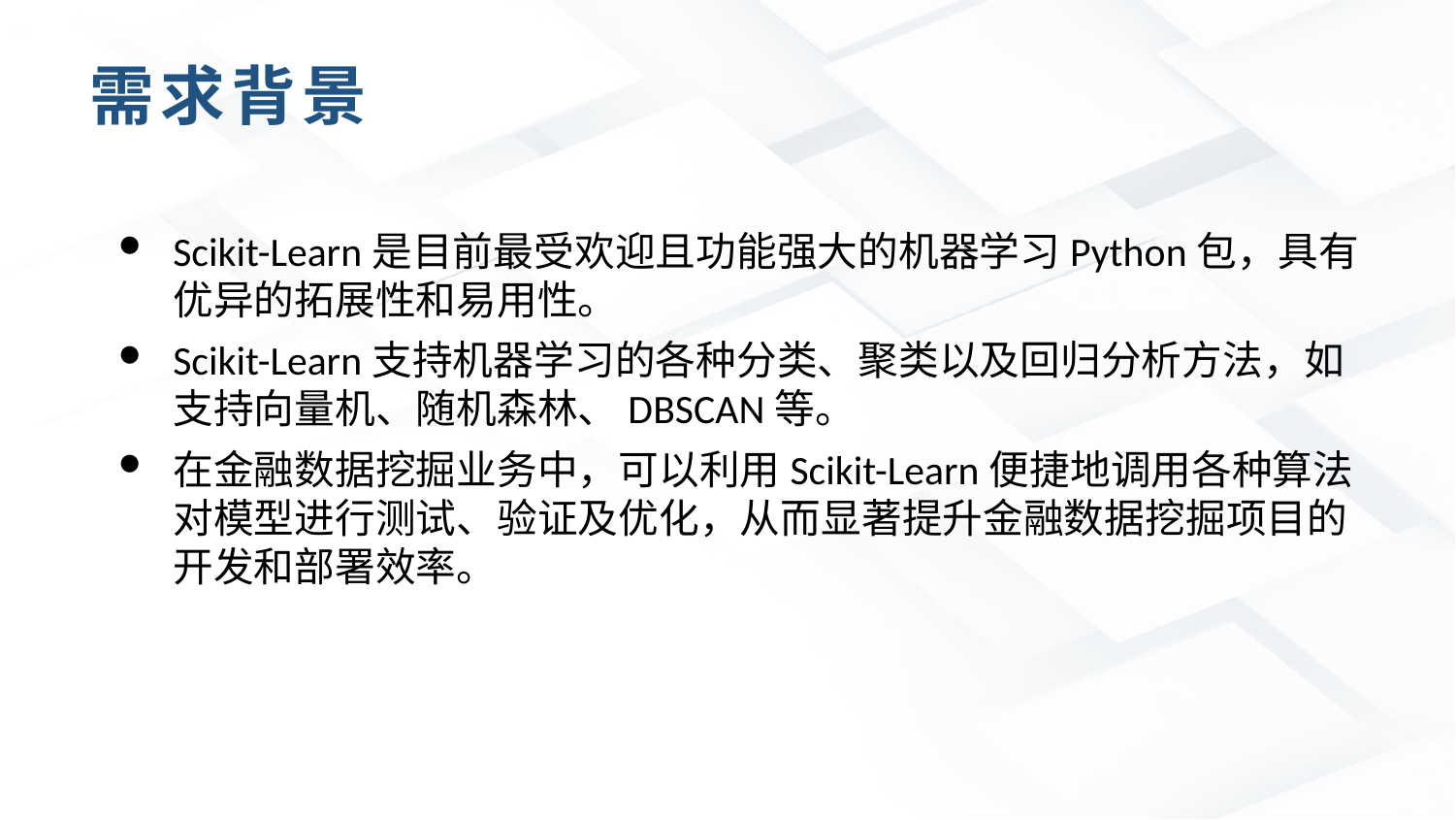

需求背景
Scikit-Learn是目前最受欢迎且功能强大的机器学习Python包，具有优异的拓展性和易用性。
Scikit-Learn支持机器学习的各种分类、聚类以及回归分析方法，如支持向量机、随机森林、DBSCAN等。
在金融数据挖掘业务中，可以利用Scikit-Learn便捷地调用各种算法对模型进行测试、验证及优化，从而显著提升金融数据挖掘项目的开发和部署效率。